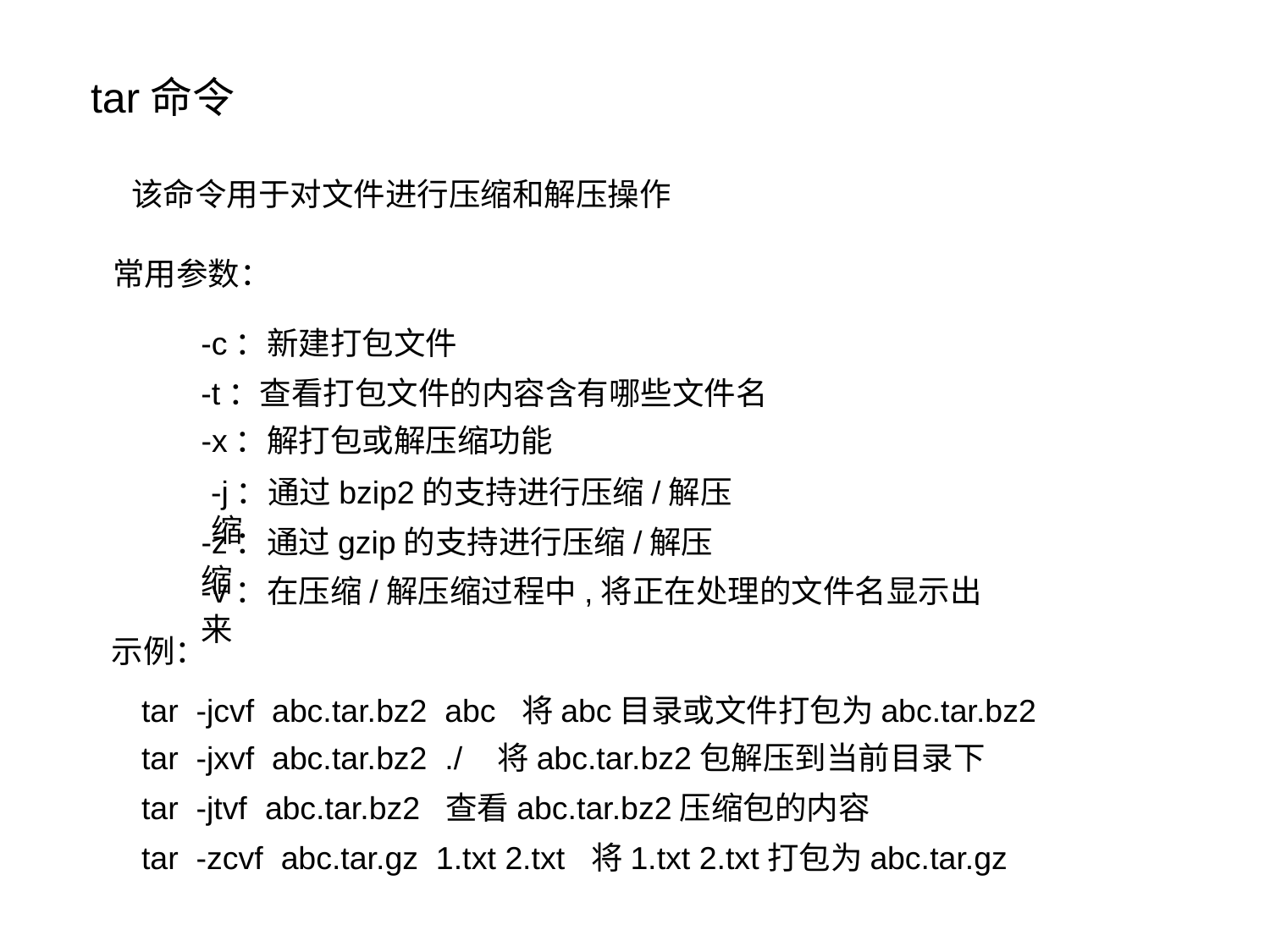

tar命令
该命令用于对文件进行压缩和解压操作
常用参数：
-c：新建打包文件
-t：查看打包文件的内容含有哪些文件名
-x：解打包或解压缩功能
-j：通过bzip2的支持进行压缩/解压缩
-z：通过gzip的支持进行压缩/解压缩
-v：在压缩/解压缩过程中,将正在处理的文件名显示出来
示例：
tar  -jcvf  abc.tar.bz2  abc  将abc目录或文件打包为abc.tar.bz2
tar  -jxvf  abc.tar.bz2  ./   将abc.tar.bz2包解压到当前目录下
tar  -jtvf  abc.tar.bz2  查看abc.tar.bz2压缩包的内容
tar  -zcvf  abc.tar.gz  1.txt 2.txt  将1.txt 2.txt打包为abc.tar.gz